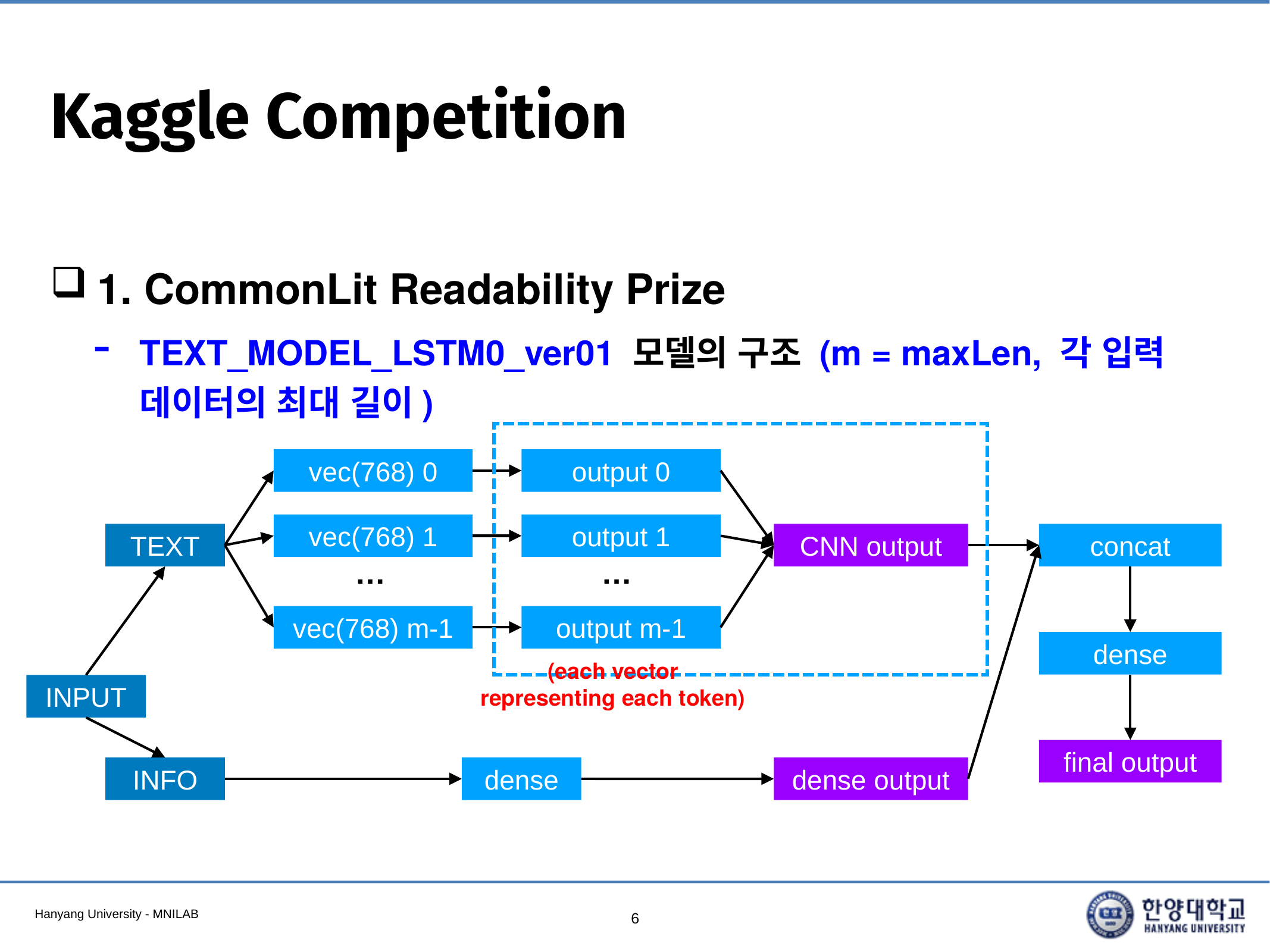

# Kaggle Competition
1. CommonLit Readability Prize
TEXT_MODEL_LSTM0_ver01 모델의 구조 (m = maxLen, 각 입력 데이터의 최대 길이)

vec(768) 0
output 0
vec(768) 1
output 1
TEXT
CNN output
concat
…
…
vec(768) m-1
output m-1
dense
(each vector
representing each token)
INPUT
final output
INFO
dense
dense output
6